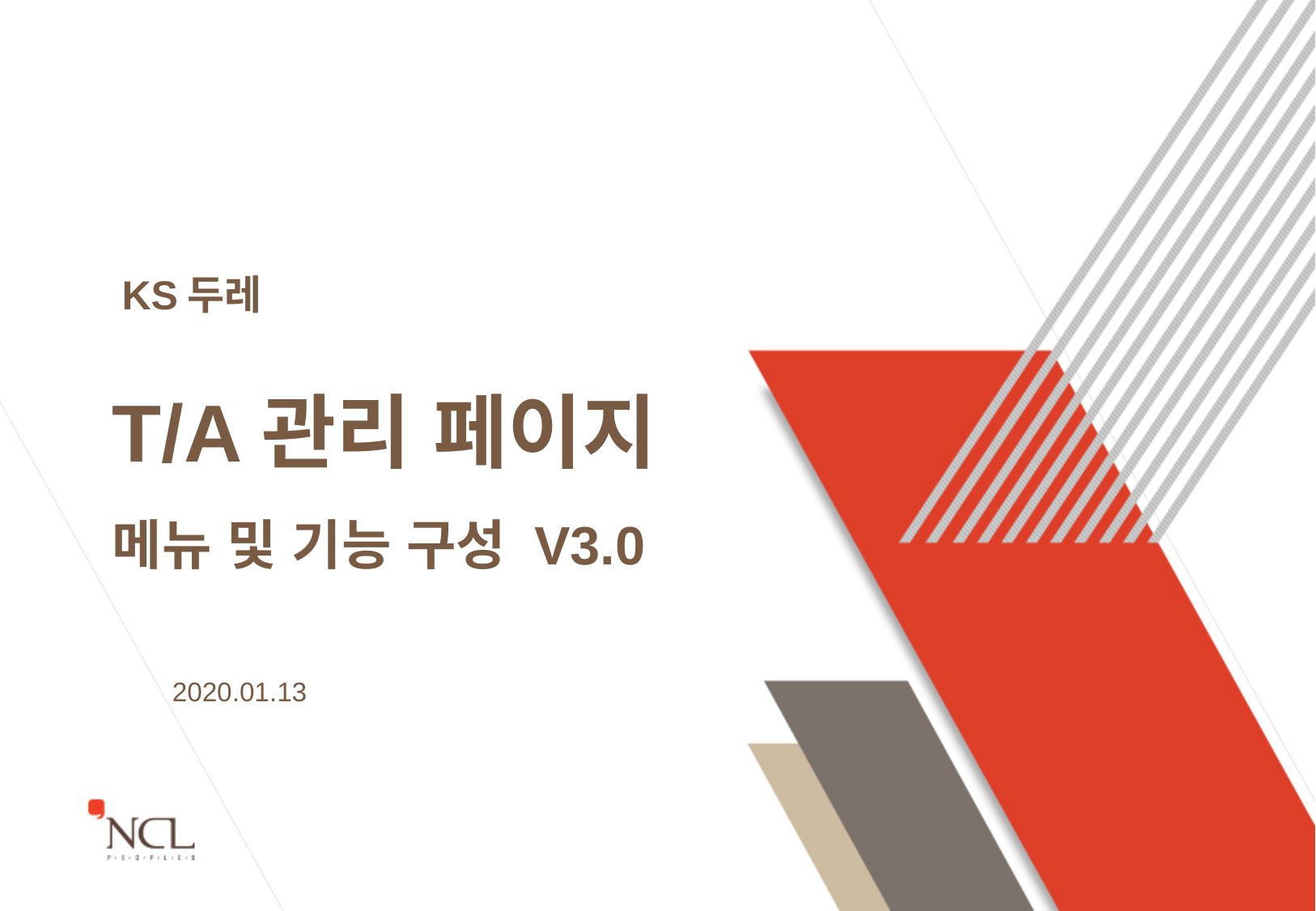

KS두레
T/A관리 페이지
메뉴 및 기능 구성 V3.0
2020.01.13